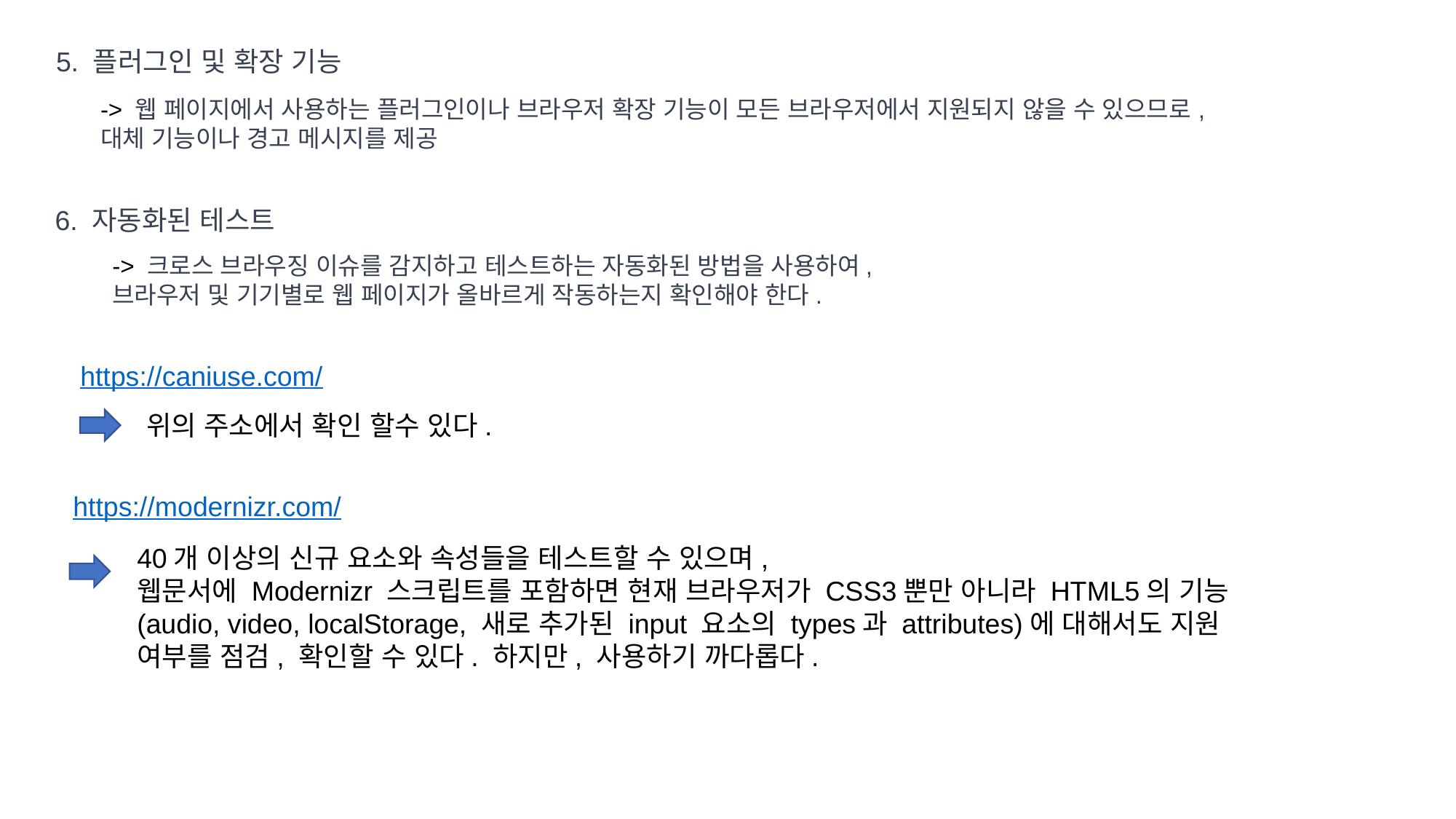

5. 플러그인 및 확장 기능
-> 웹 페이지에서 사용하는 플러그인이나 브라우저 확장 기능이 모든 브라우저에서 지원되지 않을 수 있으므로,
대체 기능이나 경고 메시지를 제공
6. 자동화된 테스트
-> 크로스 브라우징 이슈를 감지하고 테스트하는 자동화된 방법을 사용하여,
브라우저 및 기기별로 웹 페이지가 올바르게 작동하는지 확인해야 한다.
https://caniuse.com/
위의 주소에서 확인 할수 있다.

https://modernizr.com/
40개 이상의 신규 요소와 속성들을 테스트할 수 있으며,
웹문서에 Modernizr 스크립트를 포함하면 현재 브라우저가 CSS3뿐만 아니라 HTML5의 기능(audio, video, localStorage, 새로 추가된 input 요소의 types과 attributes)에 대해서도 지원 여부를 점검, 확인할 수 있다. 하지만, 사용하기 까다롭다.